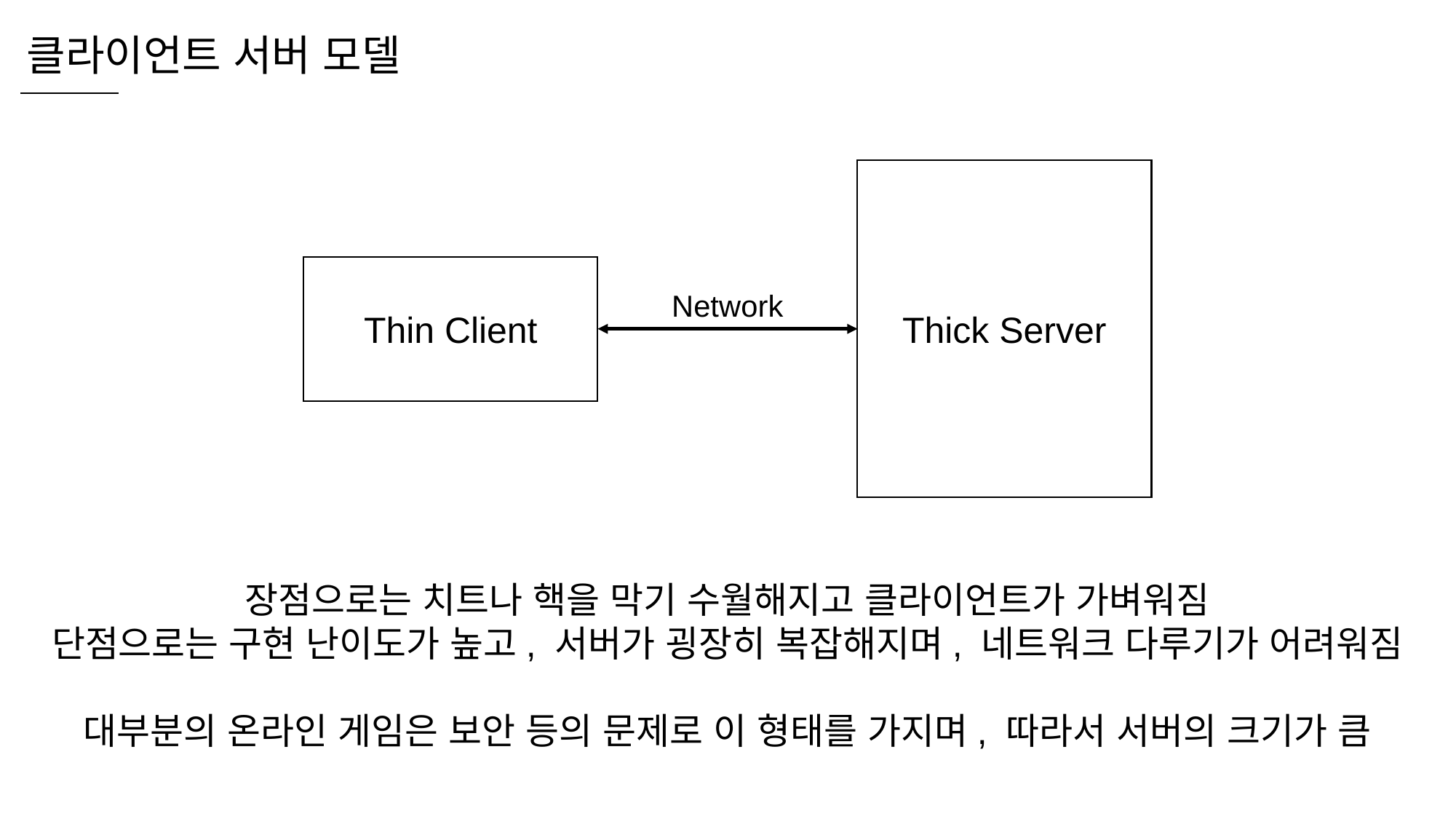

클라이언트 서버 모델
Thick Server
Thin Client
Network
장점으로는 치트나 핵을 막기 수월해지고 클라이언트가 가벼워짐
단점으로는 구현 난이도가 높고, 서버가 굉장히 복잡해지며, 네트워크 다루기가 어려워짐

대부분의 온라인 게임은 보안 등의 문제로 이 형태를 가지며, 따라서 서버의 크기가 큼